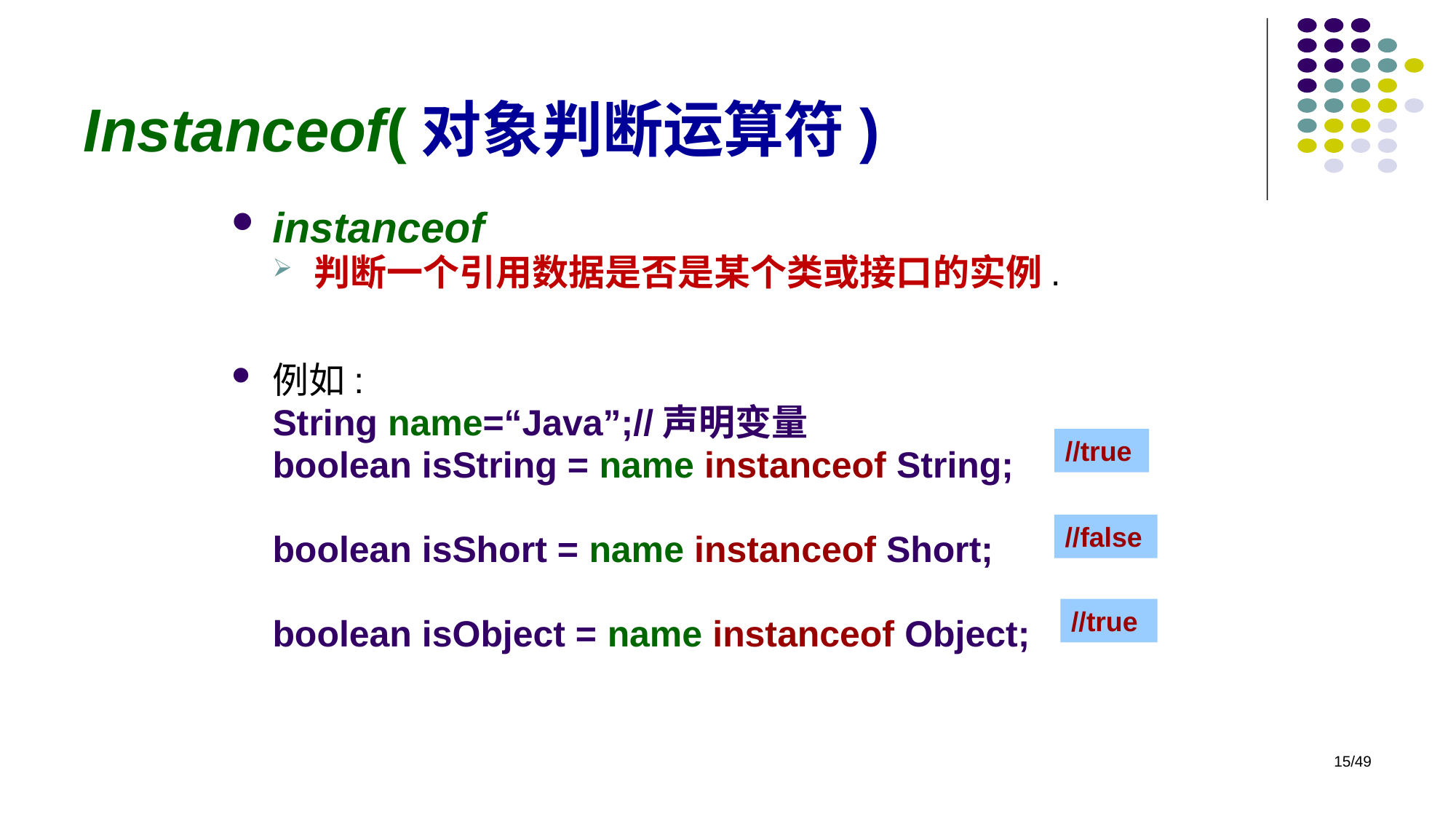

# Instanceof(对象判断运算符)
instanceof
判断一个引用数据是否是某个类或接口的实例.

例如:
String name=“Java”;//声明变量
boolean isString = name instanceof String;

boolean isShort = name instanceof Short;

boolean isObject = name instanceof Object;
//true
//false
//true
15/49